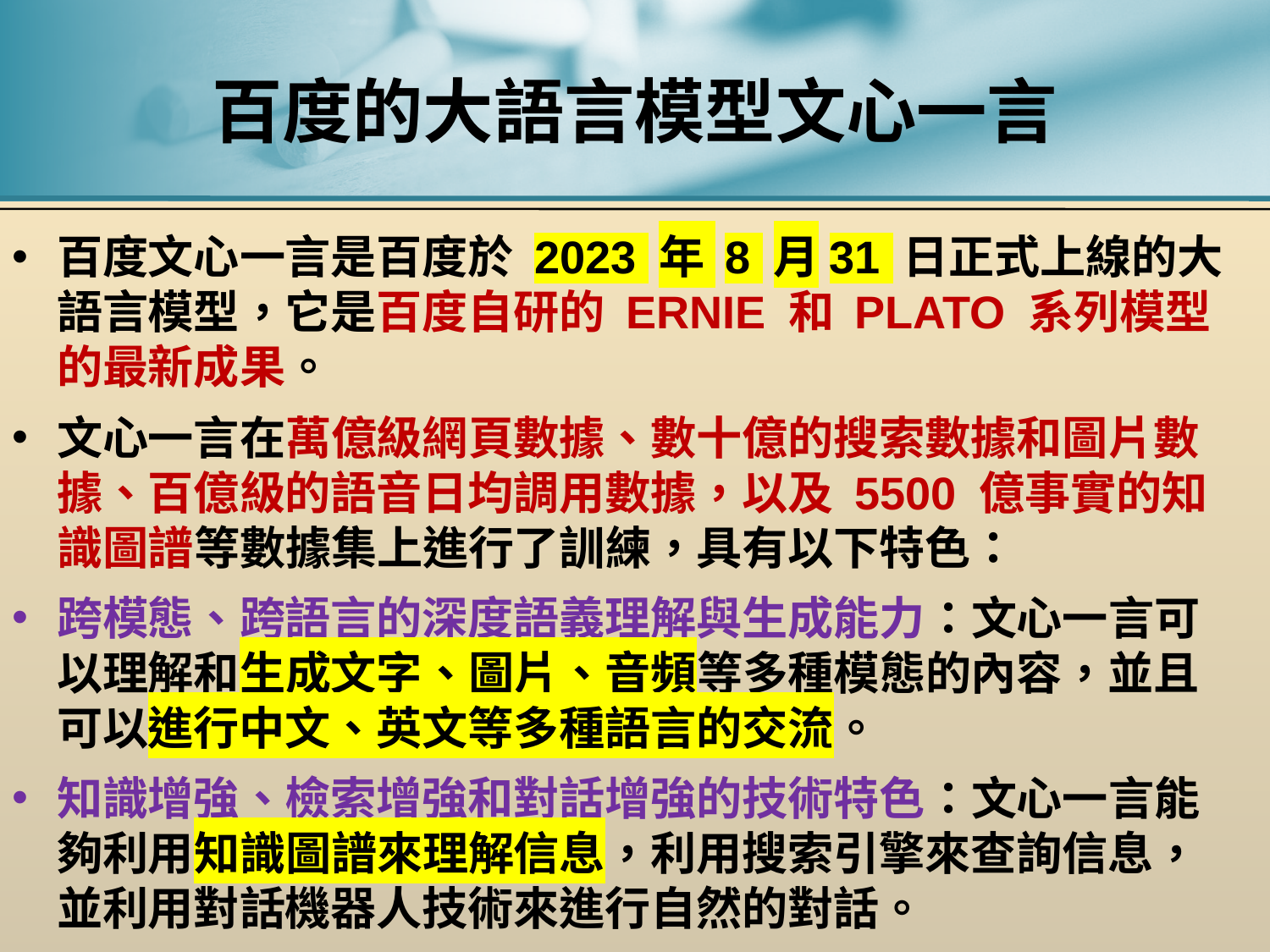

# 百度的大語言模型文心一言
百度文心一言是百度於 2023 年 8 月31 日正式上線的大語言模型，它是百度自研的 ERNIE 和 PLATO 系列模型的最新成果。
文心一言在萬億級網頁數據、數十億的搜索數據和圖片數據、百億級的語音日均調用數據，以及 5500 億事實的知識圖譜等數據集上進行了訓練，具有以下特色：
跨模態、跨語言的深度語義理解與生成能力：文心一言可以理解和生成文字、圖片、音頻等多種模態的內容，並且可以進行中文、英文等多種語言的交流。
知識增強、檢索增強和對話增強的技術特色：文心一言能夠利用知識圖譜來理解信息，利用搜索引擎來查詢信息，並利用對話機器人技術來進行自然的對話。